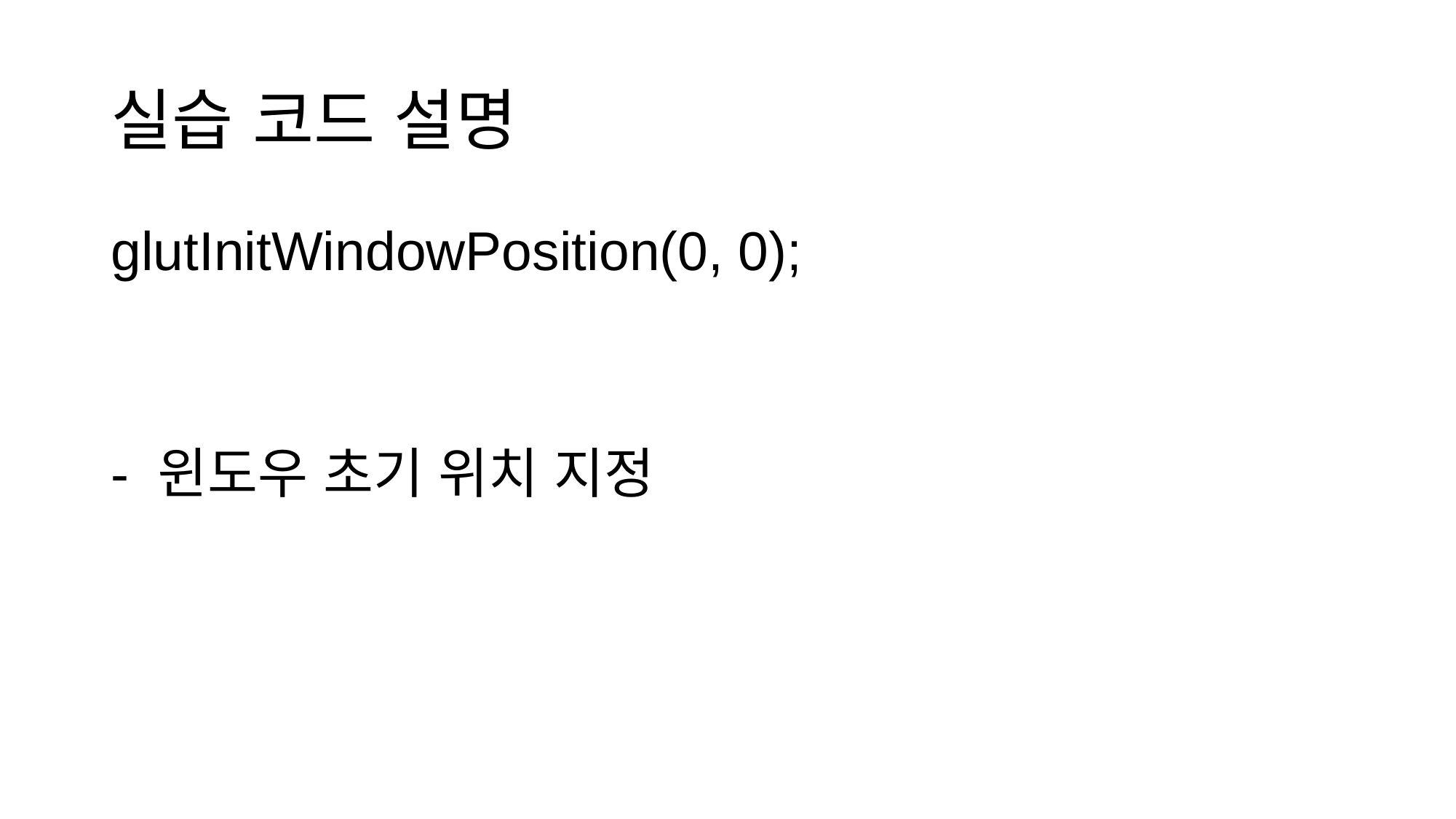

# 실습 코드 설명
glutInitWindowPosition(0, 0);

- 윈도우 초기 위치 지정